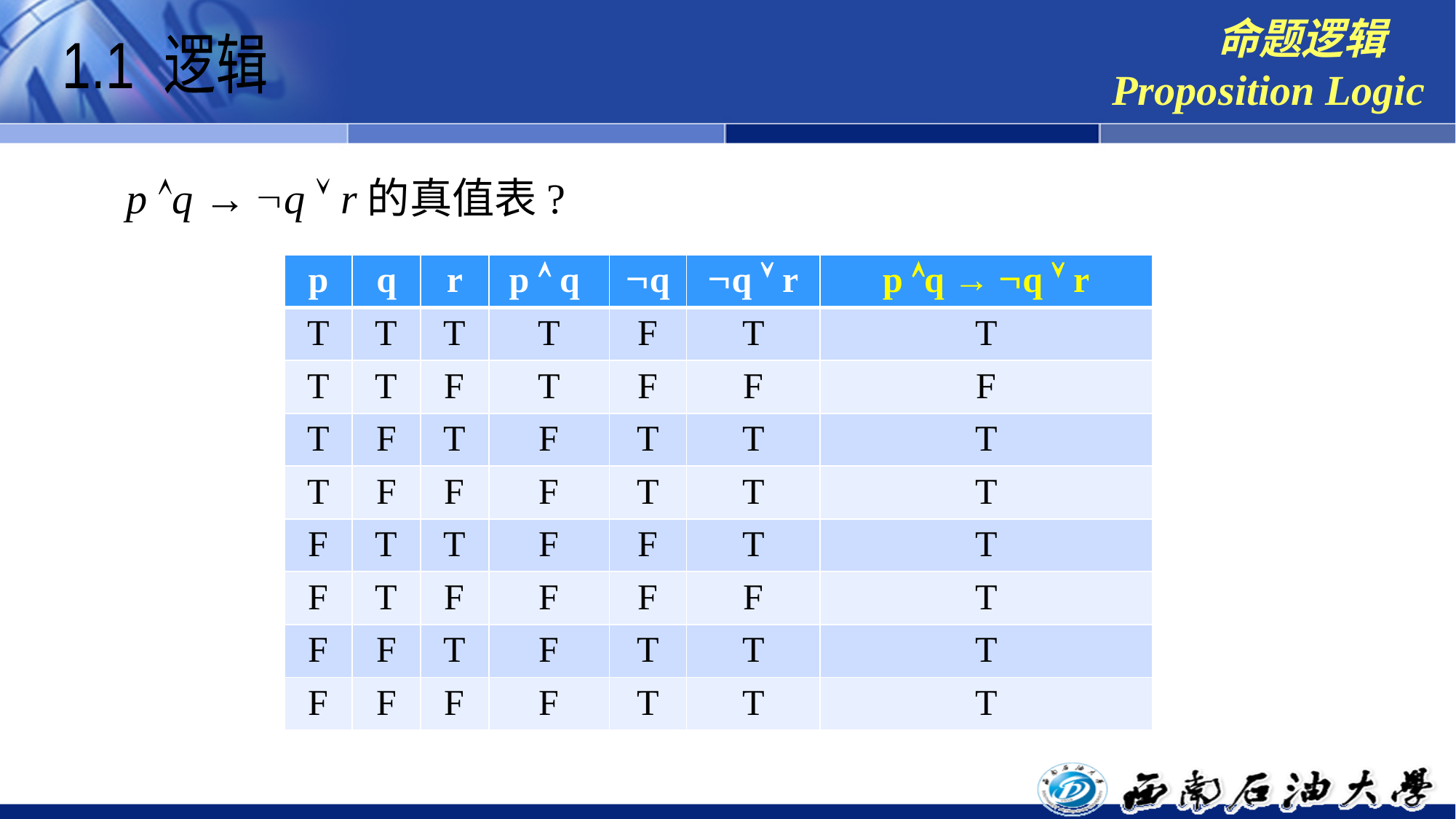

命题逻辑
Proposition Logic
1.1  逻辑
p ∧q → ¬q ∨ r的真值表?
| p | q | r | p ∧ q | ¬q | ¬q ∨ r | p ∧q → ¬q ∨ r |
| --- | --- | --- | --- | --- | --- | --- |
| T | T | T | T | F | T | T |
| T | T | F | T | F | F | F |
| T | F | T | F | T | T | T |
| T | F | F | F | T | T | T |
| F | T | T | F | F | T | T |
| F | T | F | F | F | F | T |
| F | F | T | F | T | T | T |
| F | F | F | F | T | T | T |